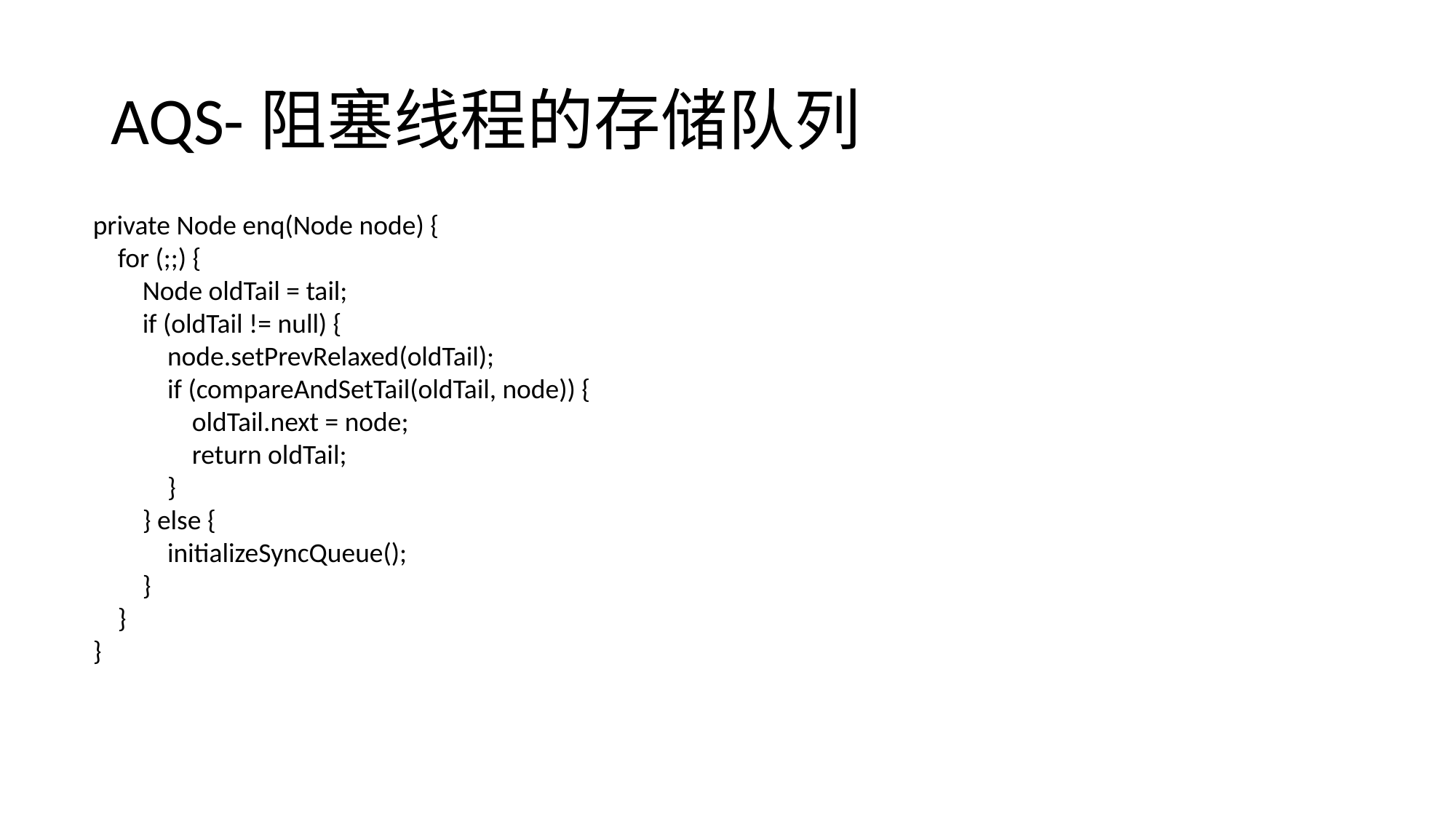

# AQS-阻塞线程的存储队列
    private Node enq(Node node) {
        for (;;) {
            Node oldTail = tail;
            if (oldTail != null) {
                node.setPrevRelaxed(oldTail);
                if (compareAndSetTail(oldTail, node)) {
                    oldTail.next = node;
                    return oldTail;
                }
            } else {
                initializeSyncQueue();
            }
        }
    }